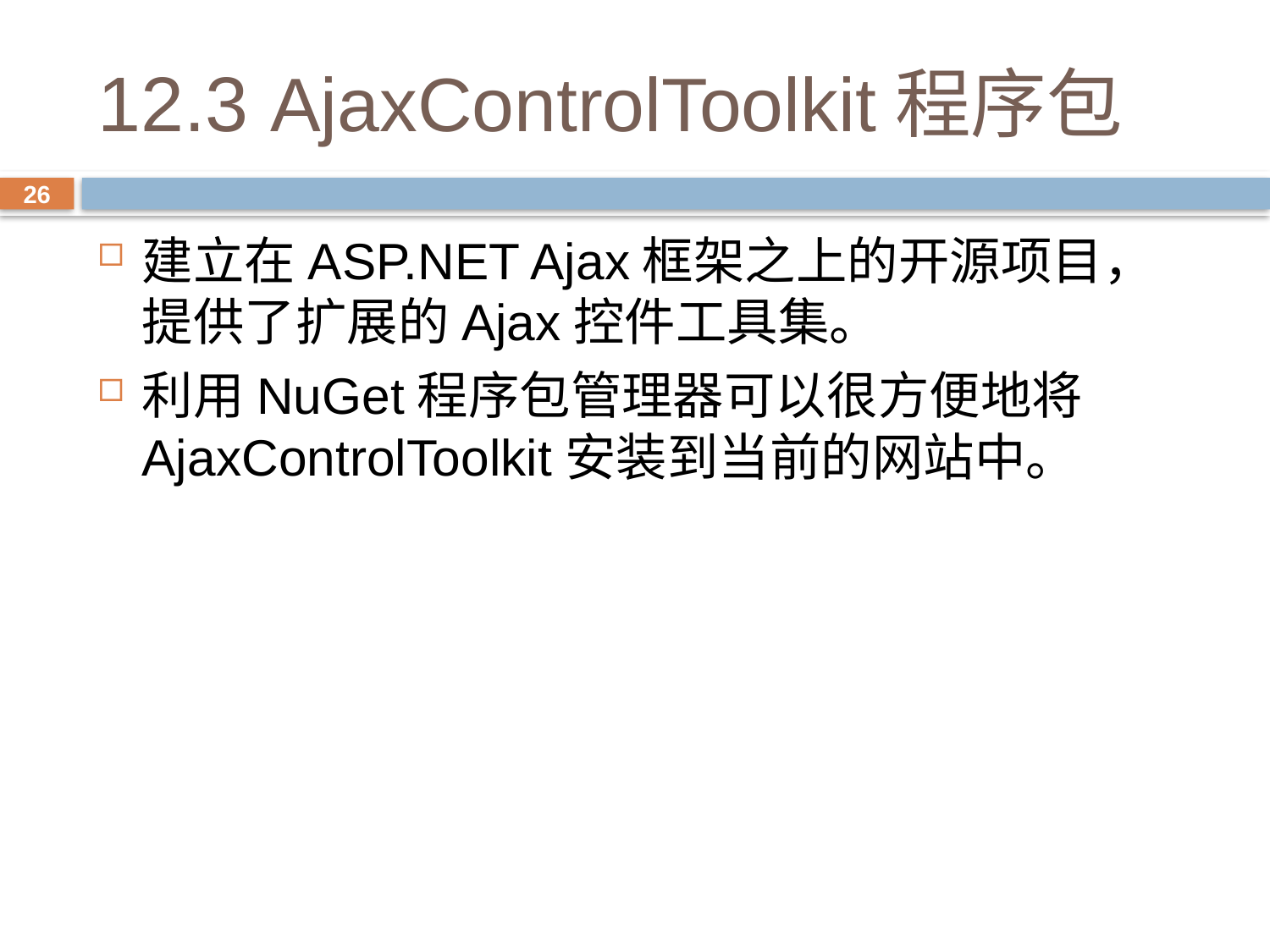

# 12.3 AjaxControlToolkit程序包
26
建立在ASP.NET Ajax框架之上的开源项目，提供了扩展的Ajax控件工具集。
利用NuGet程序包管理器可以很方便地将AjaxControlToolkit安装到当前的网站中。